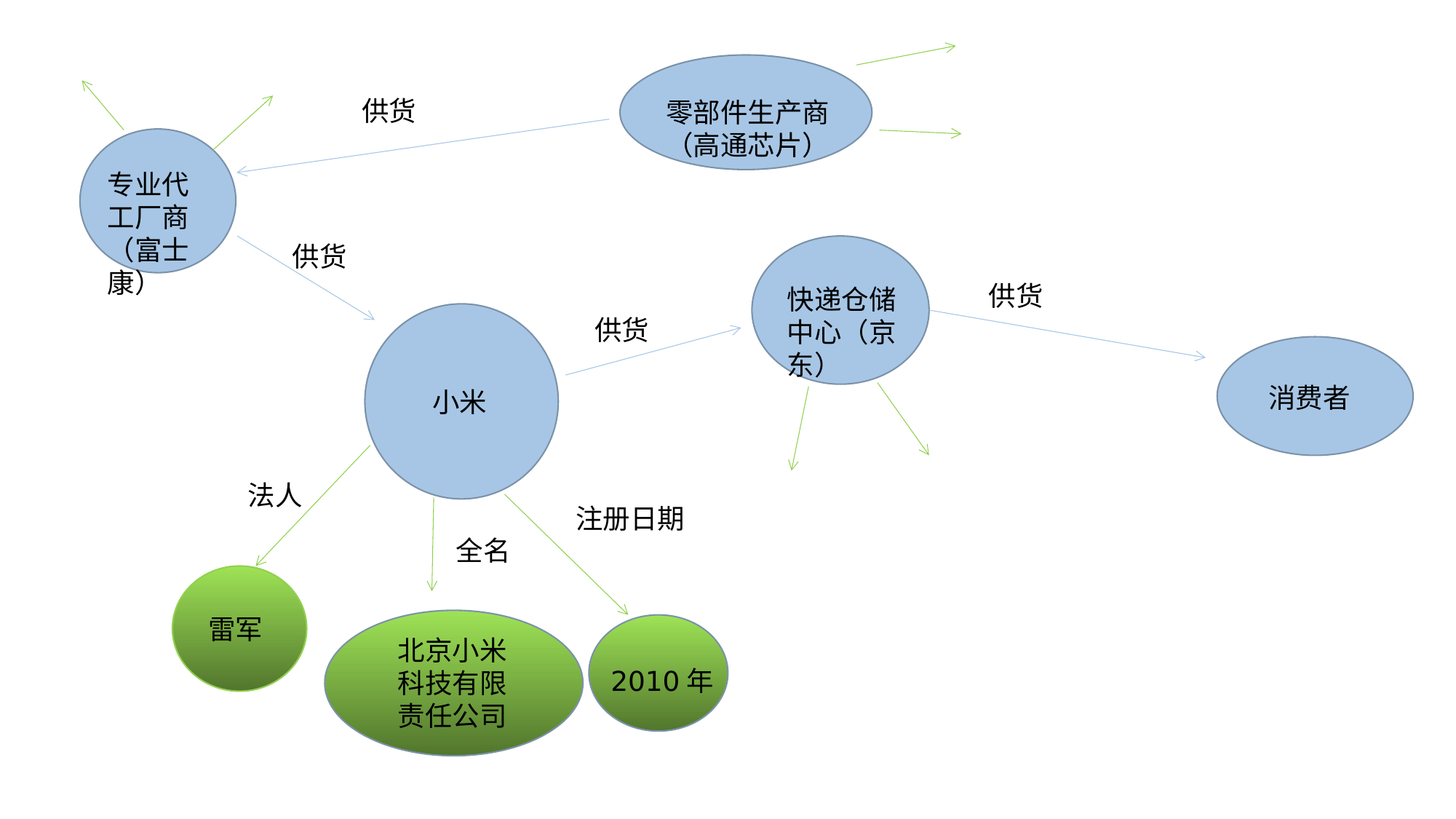

供货
零部件生产商（高通芯片）

专业代工厂商（富士康）
供货

供货
快递仓储中心（京东）

供货

消费者
小米
法人
注册日期
全名

雷军

北京小米科技有限责任公司
2010年